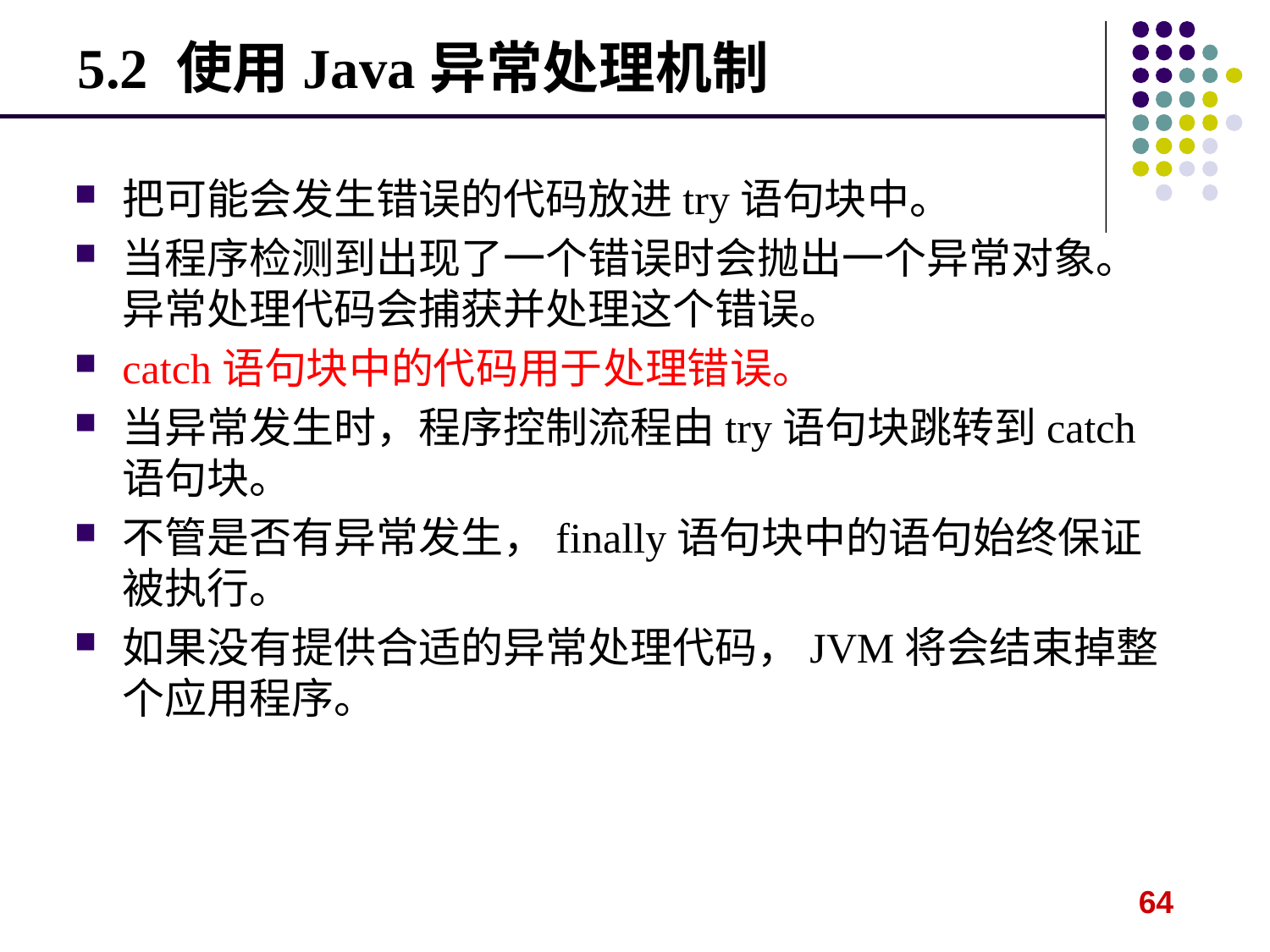

5.2 使用Java异常处理机制
把可能会发生错误的代码放进try语句块中。
当程序检测到出现了一个错误时会抛出一个异常对象。异常处理代码会捕获并处理这个错误。
catch语句块中的代码用于处理错误。
当异常发生时，程序控制流程由try语句块跳转到catch语句块。
不管是否有异常发生，finally语句块中的语句始终保证被执行。
如果没有提供合适的异常处理代码，JVM将会结束掉整个应用程序。